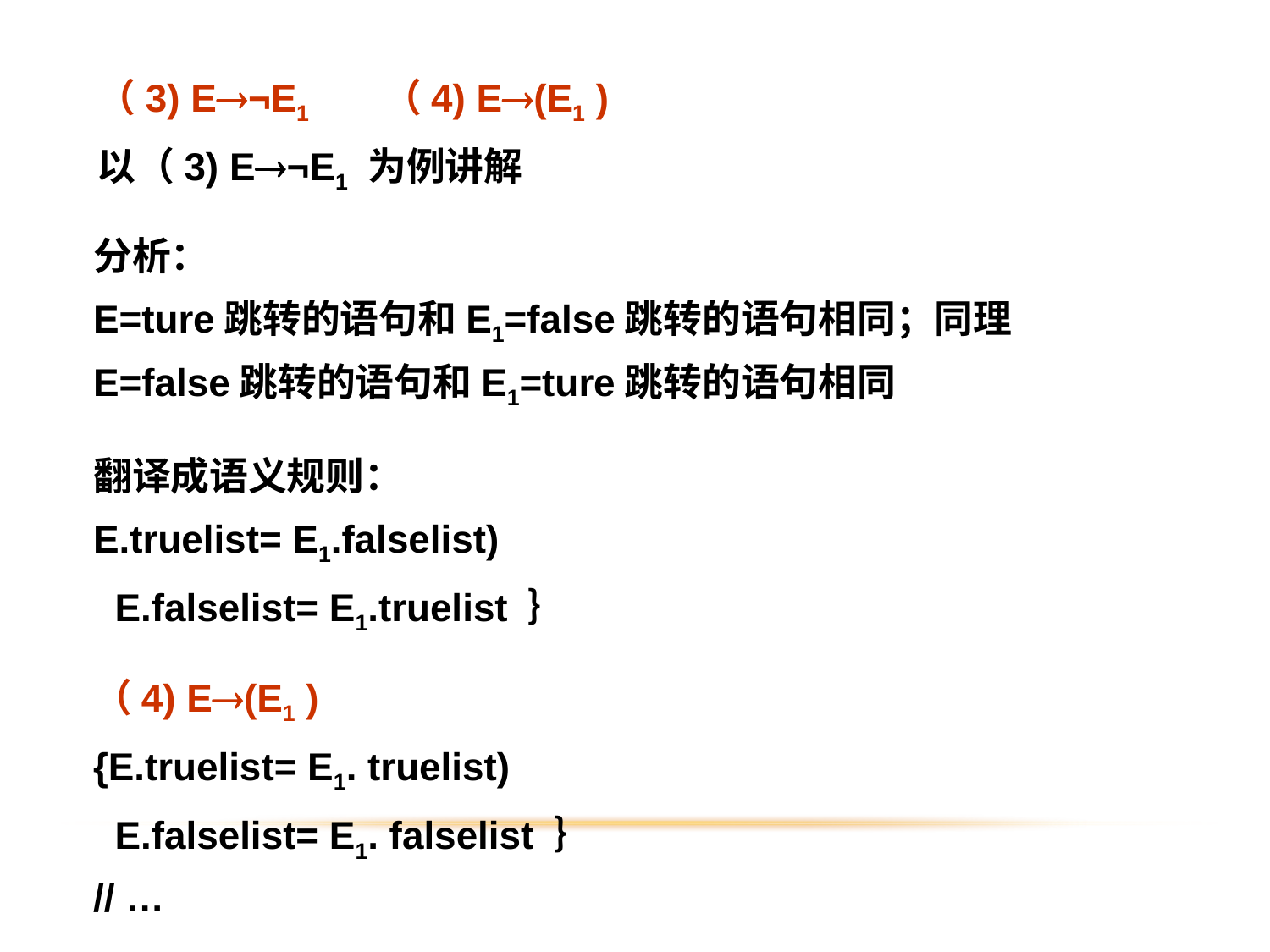

（3) E→¬E1      （4) E→(E1 )
以（3) E→¬E1 为例讲解

分析：
E=ture跳转的语句和E1=false跳转的语句相同；同理E=false跳转的语句和E1=ture跳转的语句相同
翻译成语义规则：
E.truelist= E1.falselist)
  E.falselist= E1.truelist ｝
（4) E→(E1 )
{E.truelist= E1. truelist)
  E.falselist= E1. falselist ｝
// …